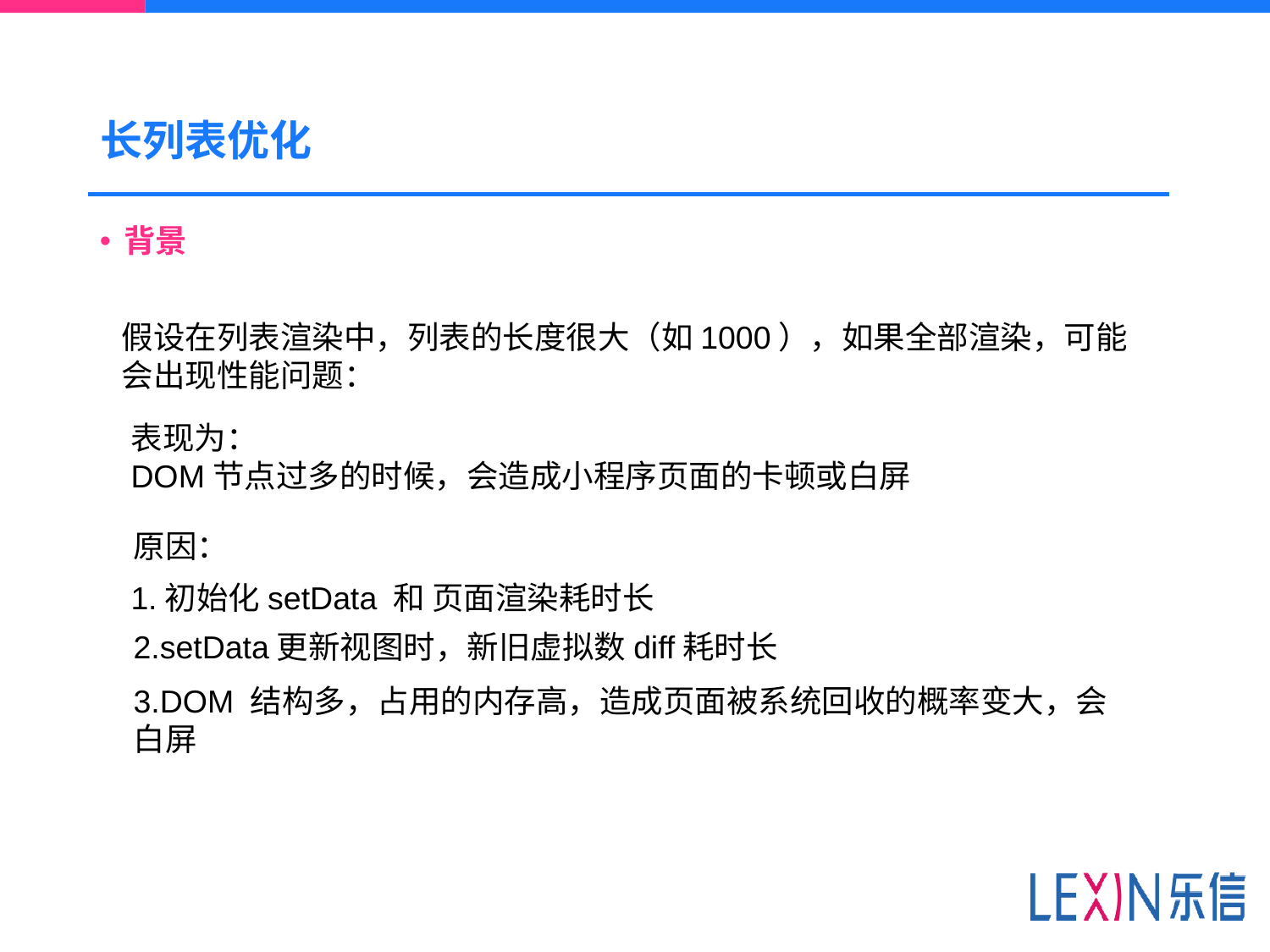

# 长列表优化
背景
假设在列表渲染中，列表的长度很大（如1000），如果全部渲染，可能
会出现性能问题：
表现为：
DOM节点过多的时候，会造成小程序页面的卡顿或白屏
原因：
1.初始化setData 和 页面渲染耗时长
2.setData更新视图时，新旧虚拟数diff耗时长
3.DOM 结构多，占用的内存高，造成页面被系统回收的概率变大，会白屏